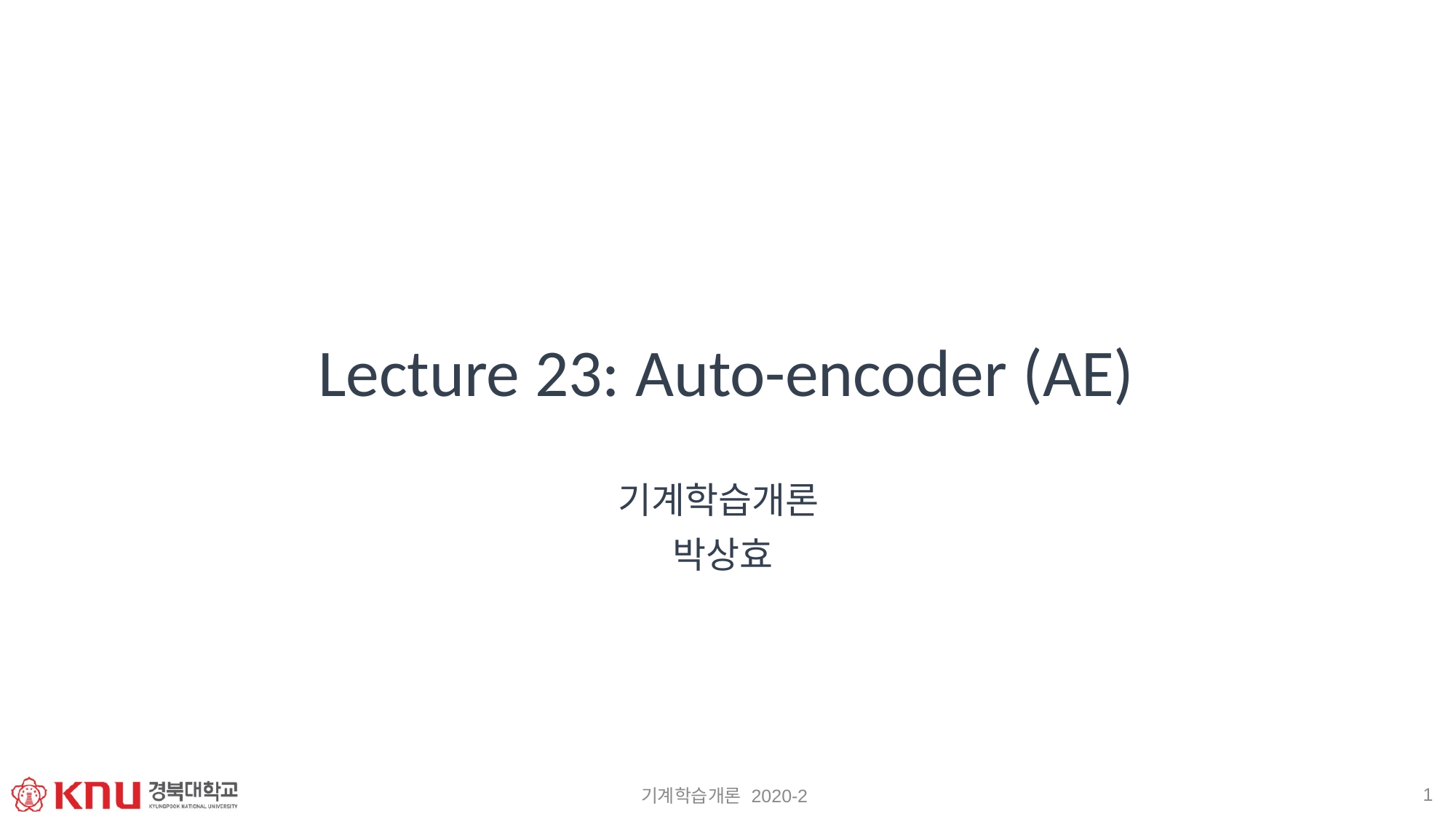

# Lecture 23: Auto-encoder (AE)
기계학습개론  박상효
1
기계학습개론 2020-2